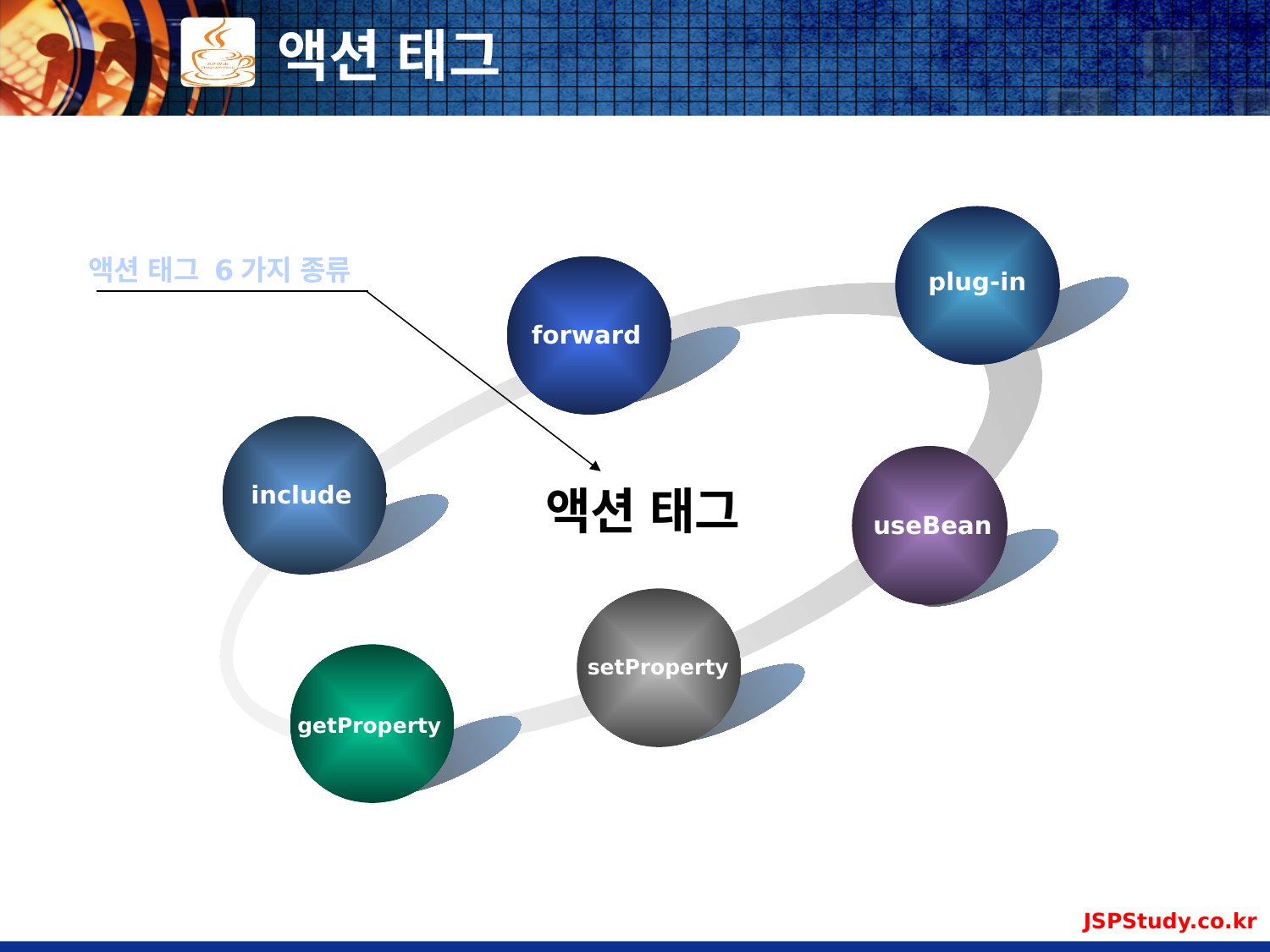

# 액션 태그

액션 태그 6가지 종류

plug-in

forward

include
액션 태그
useBean

setProperty

getProperty

JSPStudy.co.kr